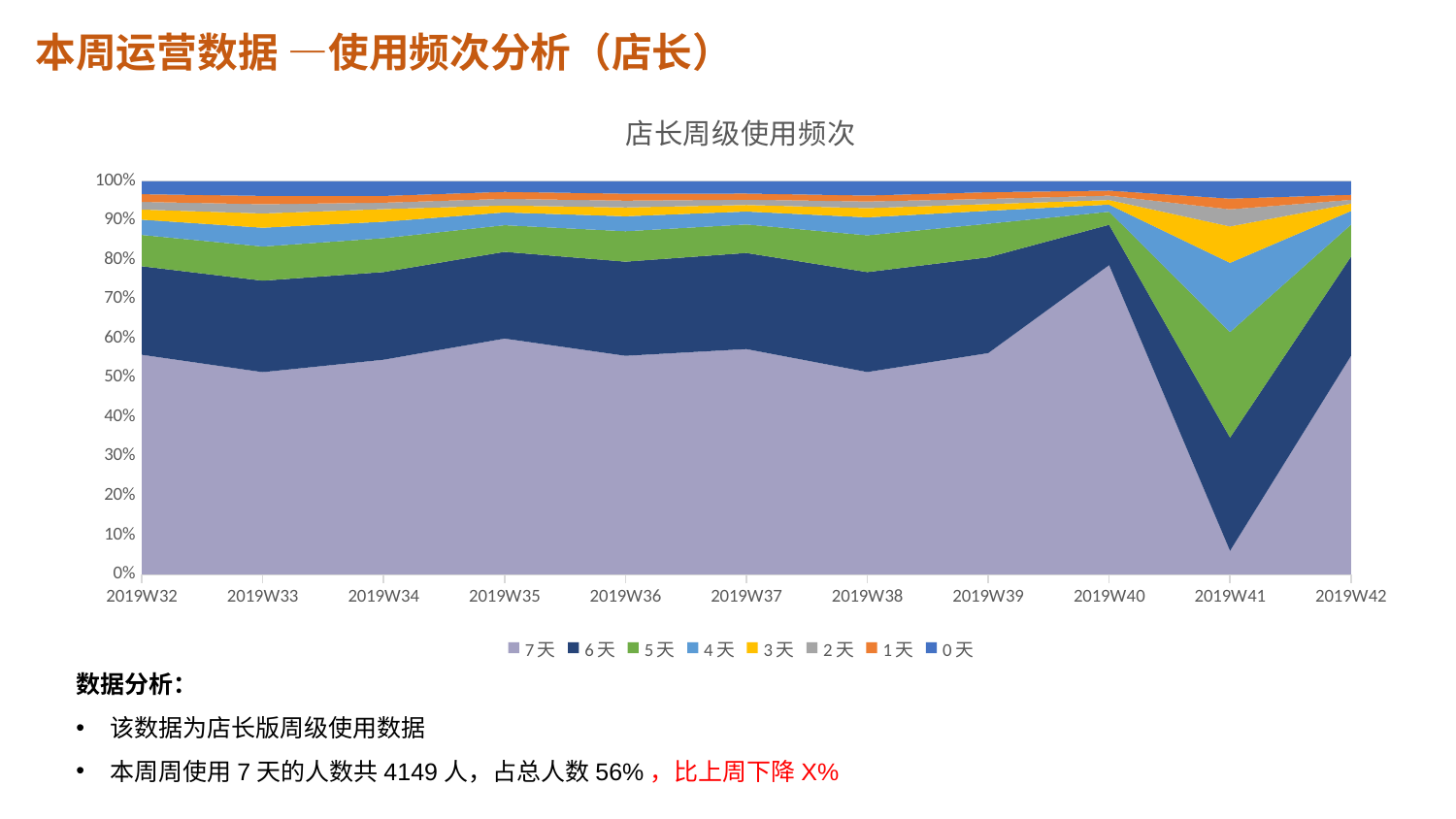

本周运营数据 —使用频次分析（店长）

### Chart: 店长周级使用频次

| Category | 7天 | 6天 | 5天 | 4天 | 3天 | 2天 | 1天 | 0天 |
|---|---|---|---|---|---|---|---|---|
| 2019W32 | 4062.0 | 1638.0 | 579.0 | 283.0 | 187.0 | 142.0 | 142.0 | 239.0 |
| 2019W33 | 3571.0 | 1615.0 | 603.0 | 332.0 | 252.0 | 163.0 | 147.0 | 258.0 |
| 2019W34 | 3770.0 | 1539.0 | 595.0 | 289.0 | 221.0 | 113.0 | 119.0 | 257.0 |
| 2019W35 | 4131.0 | 1520.0 | 465.0 | 224.0 | 122.0 | 116.0 | 123.0 | 185.0 |
| 2019W36 | 3943.0 | 1699.0 | 549.0 | 270.0 | 159.0 | 122.0 | 126.0 | 224.0 |
| 2019W37 | 4095.0 | 1747.0 | 518.0 | 236.0 | 118.0 | 96.0 | 112.0 | 223.0 |
| 2019W38 | 3701.0 | 1828.0 | 673.0 | 328.0 | 169.0 | 122.0 | 108.0 | 261.0 |
| 2019W39 | 4084.0 | 1769.0 | 620.0 | 239.0 | 124.0 | 95.0 | 124.0 | 201.0 |
| 2019W40 | 5709.0 | 745.0 | 240.0 | 131.0 | 85.0 | 81.0 | 92.0 | 173.0 |
| 2019W41 | 439.0 | 2116.0 | 1975.0 | 1294.0 | 680.0 | 320.0 | 201.0 | 324.0 |
| 2019W42 | 4149.0 | 1884.0 | 608.0 | 260.0 | 139.0 | 72.0 | 97.0 | 256.0 |
数据分析：
该数据为店长版周级使用数据
本周周使用7天的人数共4149人，占总人数56%，比上周下降X%